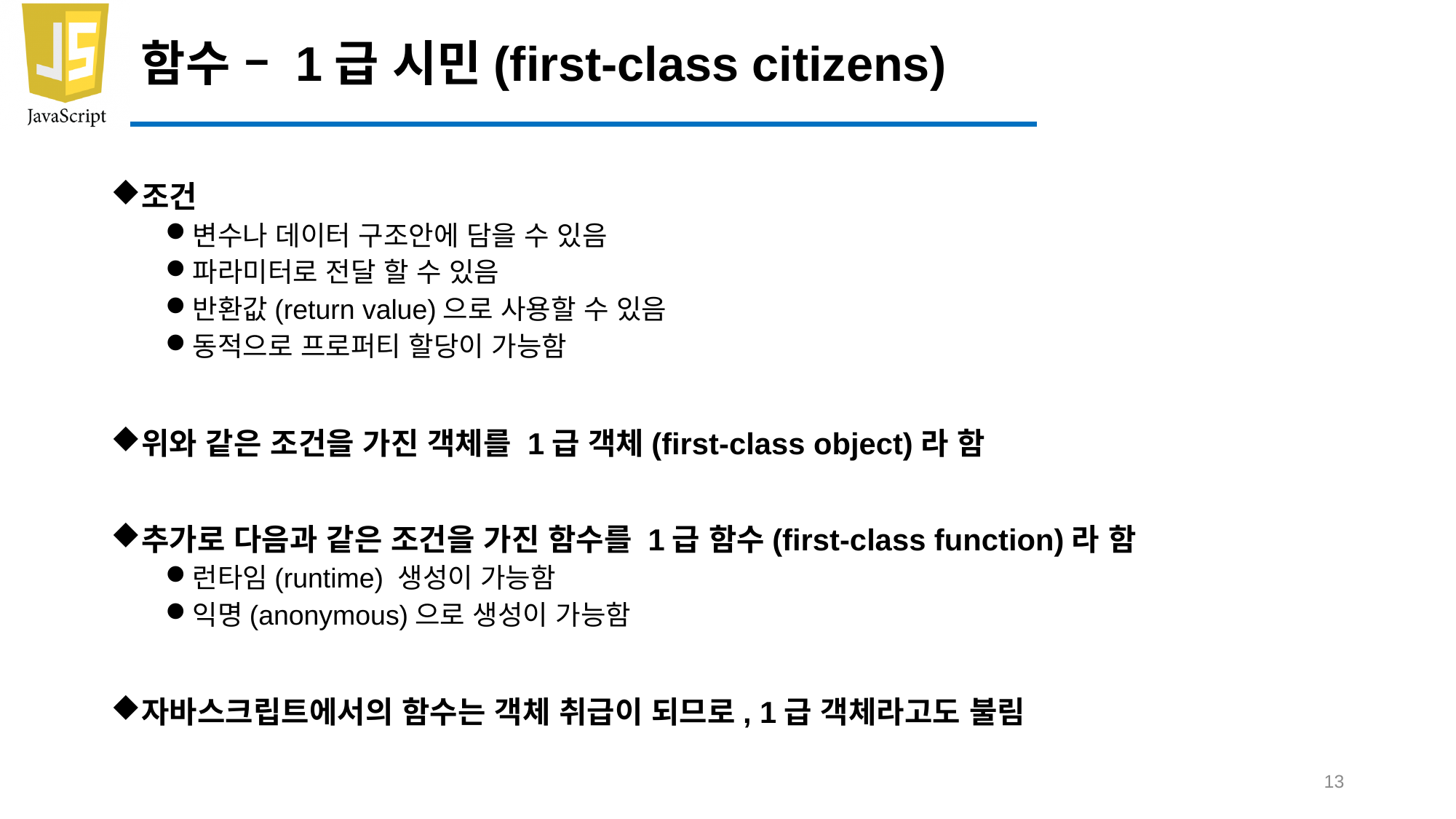

# 함수 – 1급 시민(first-class citizens)
조건
변수나 데이터 구조안에 담을 수 있음
파라미터로 전달 할 수 있음
반환값(return value)으로 사용할 수 있음
동적으로 프로퍼티 할당이 가능함

위와 같은 조건을 가진 객체를 1급 객체(first-class object)라 함

추가로 다음과 같은 조건을 가진 함수를 1급 함수(first-class function)라 함
런타임(runtime) 생성이 가능함
익명(anonymous)으로 생성이 가능함

자바스크립트에서의 함수는 객체 취급이 되므로, 1급 객체라고도 불림
13